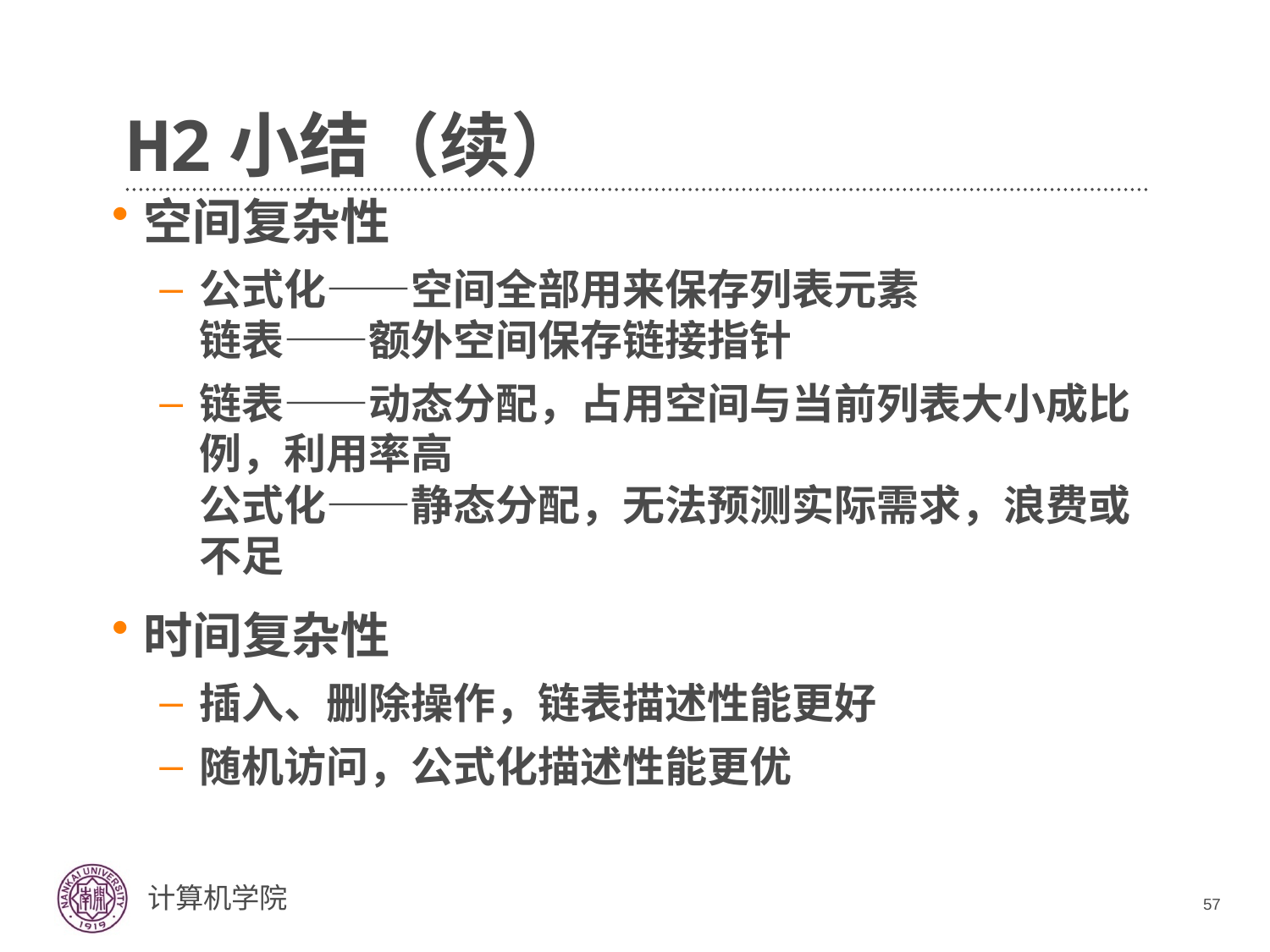

# H2小结（续）
空间复杂性
公式化——空间全部用来保存列表元素
链表——额外空间保存链接指针
链表——动态分配，占用空间与当前列表大小成比例，利用率高
公式化——静态分配，无法预测实际需求，浪费或不足
时间复杂性
插入、删除操作，链表描述性能更好
随机访问，公式化描述性能更优

57